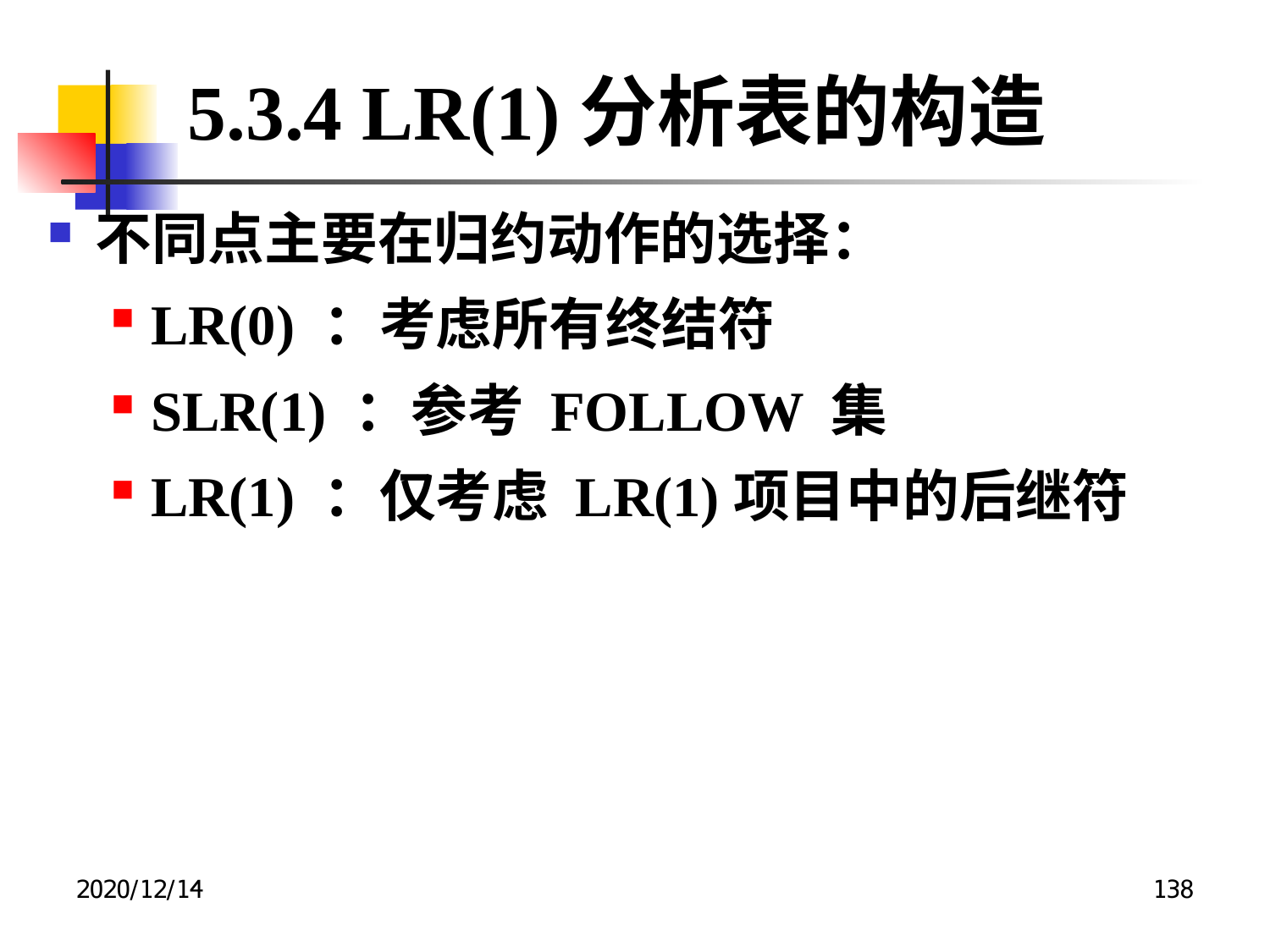

5.3.4 LR(1)分析表的构造
不同点主要在归约动作的选择：
LR(0) ：考虑所有终结符
SLR(1) ：参考 FOLLOW 集
LR(1) ：仅考虑 LR(1)项目中的后继符
2020/12/14
138